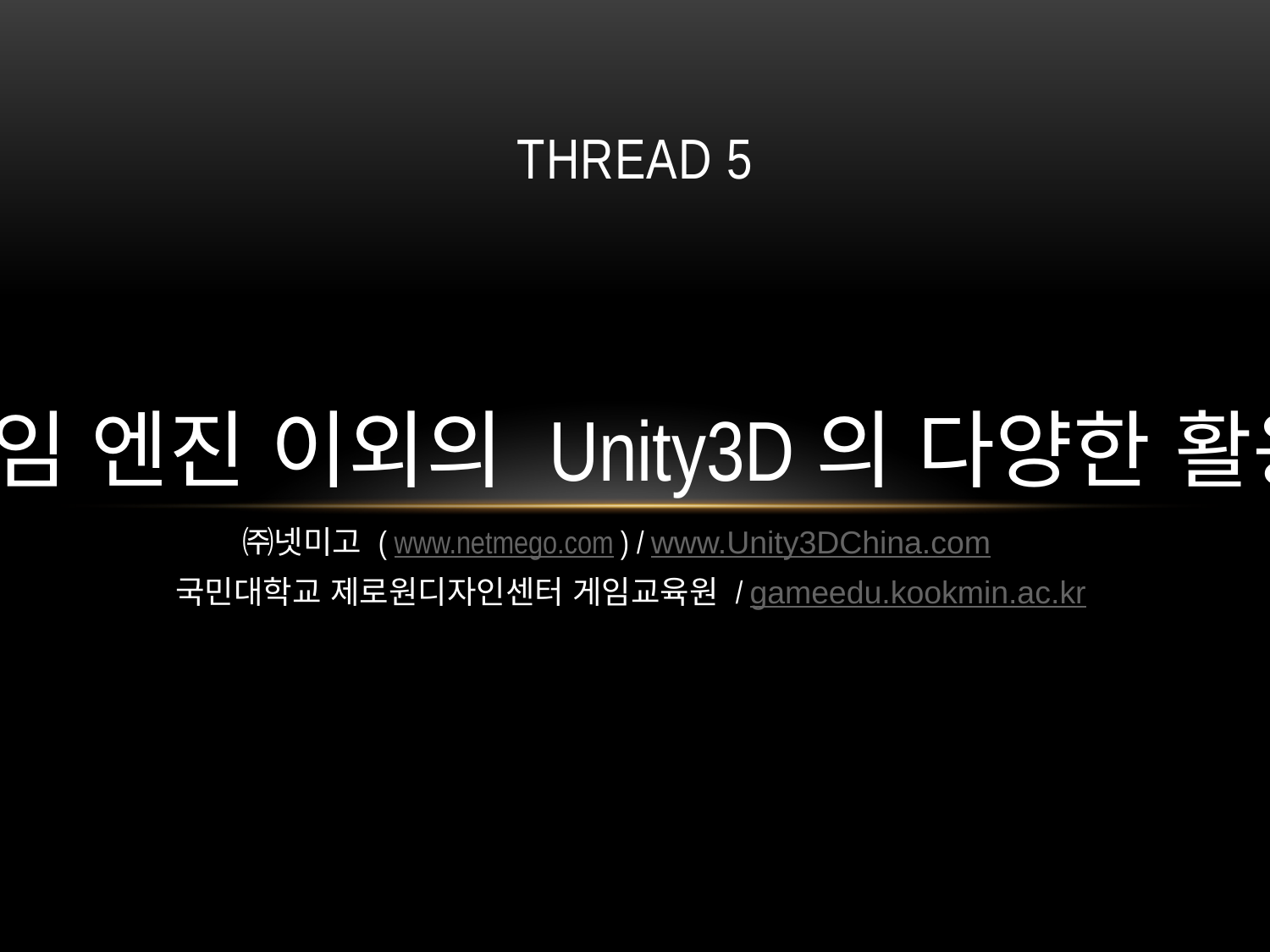

Thread 5
게임 엔진 이외의 Unity3D의 다양한 활용
㈜넷미고 ( www.netmego.com ) / www.Unity3DChina.com
국민대학교 제로원디자인센터 게임교육원 / gameedu.kookmin.ac.kr